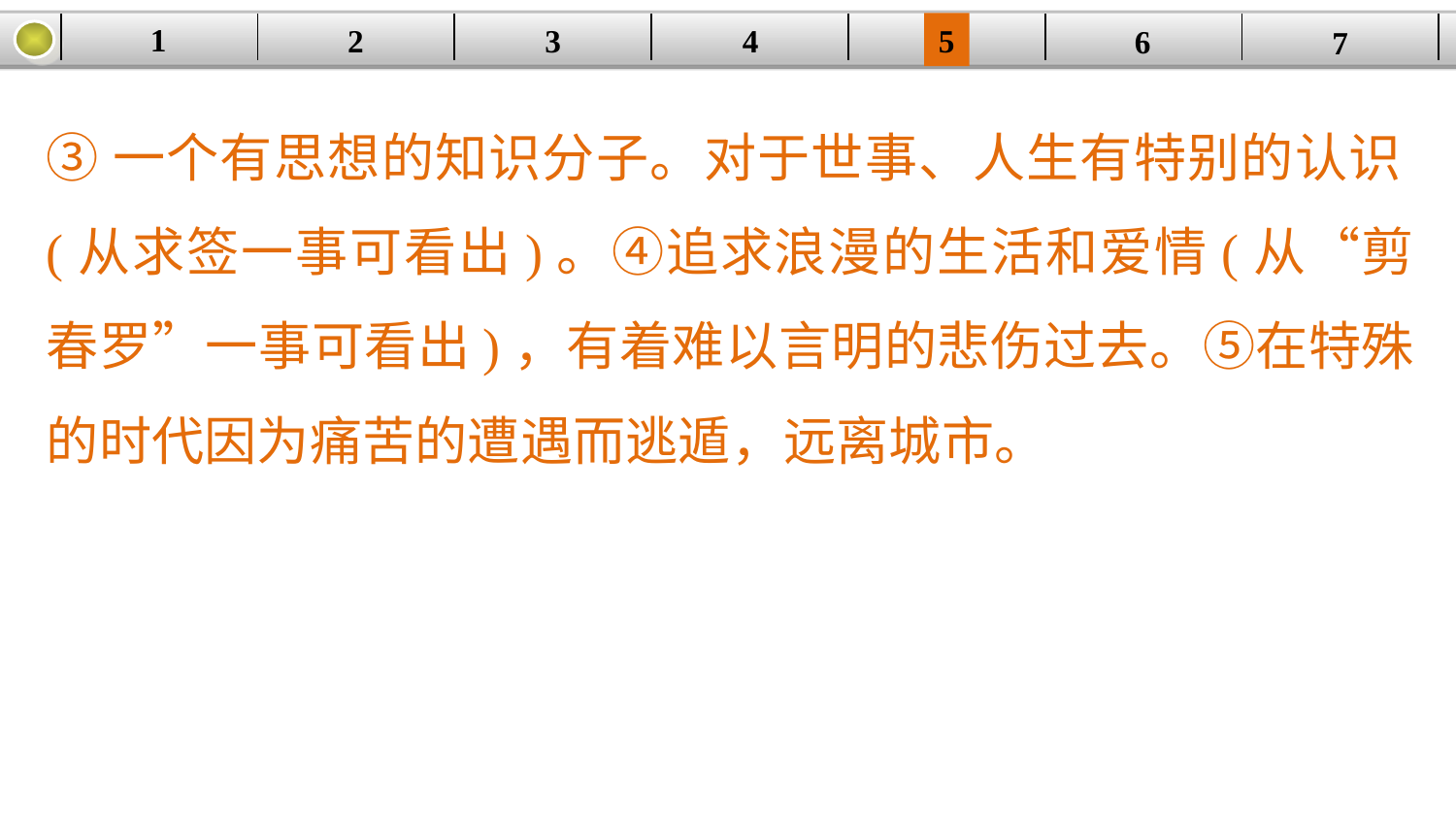

1
5
3
2
|  |  |  |  |  |  |  |
| --- | --- | --- | --- | --- | --- | --- |
4
6
7

③一个有思想的知识分子。对于世事、人生有特别的认识(从求签一事可看出)。④追求浪漫的生活和爱情(从“剪春罗”一事可看出)，有着难以言明的悲伤过去。⑤在特殊的时代因为痛苦的遭遇而逃遁，远离城市。